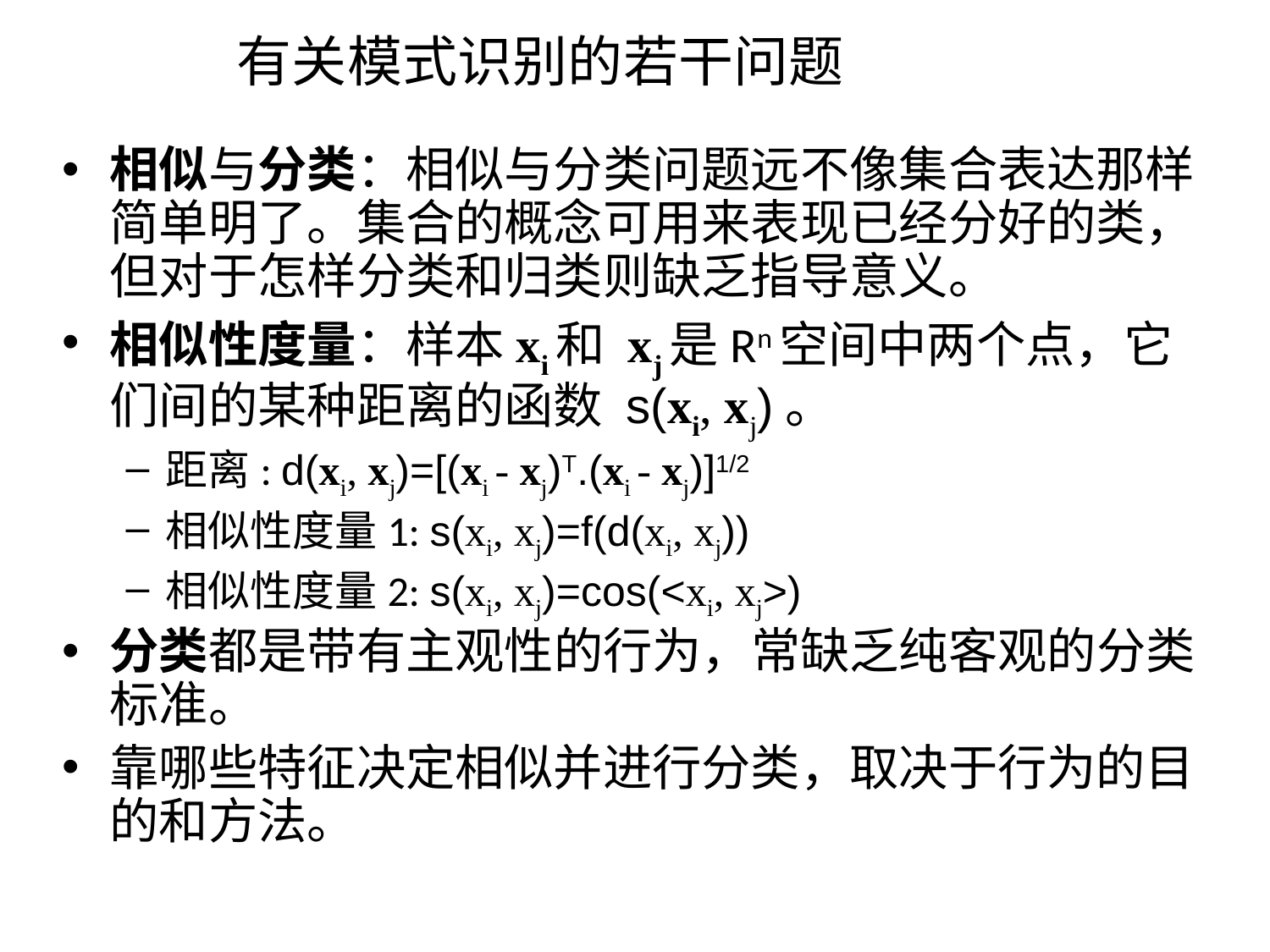

# 有关模式识别的若干问题
相似与分类：相似与分类问题远不像集合表达那样简单明了。集合的概念可用来表现已经分好的类，但对于怎样分类和归类则缺乏指导意义。
相似性度量：样本xi和 xj是Rn空间中两个点，它们间的某种距离的函数 s(xi, xj)。
距离: d(xi, xj)=[(xi - xj)T.(xi - xj)]1/2
相似性度量1: s(xi, xj)=f(d(xi, xj))
相似性度量2: s(xi, xj)=cos(<xi, xj>)
分类都是带有主观性的行为，常缺乏纯客观的分类标准。
靠哪些特征决定相似并进行分类，取决于行为的目的和方法。